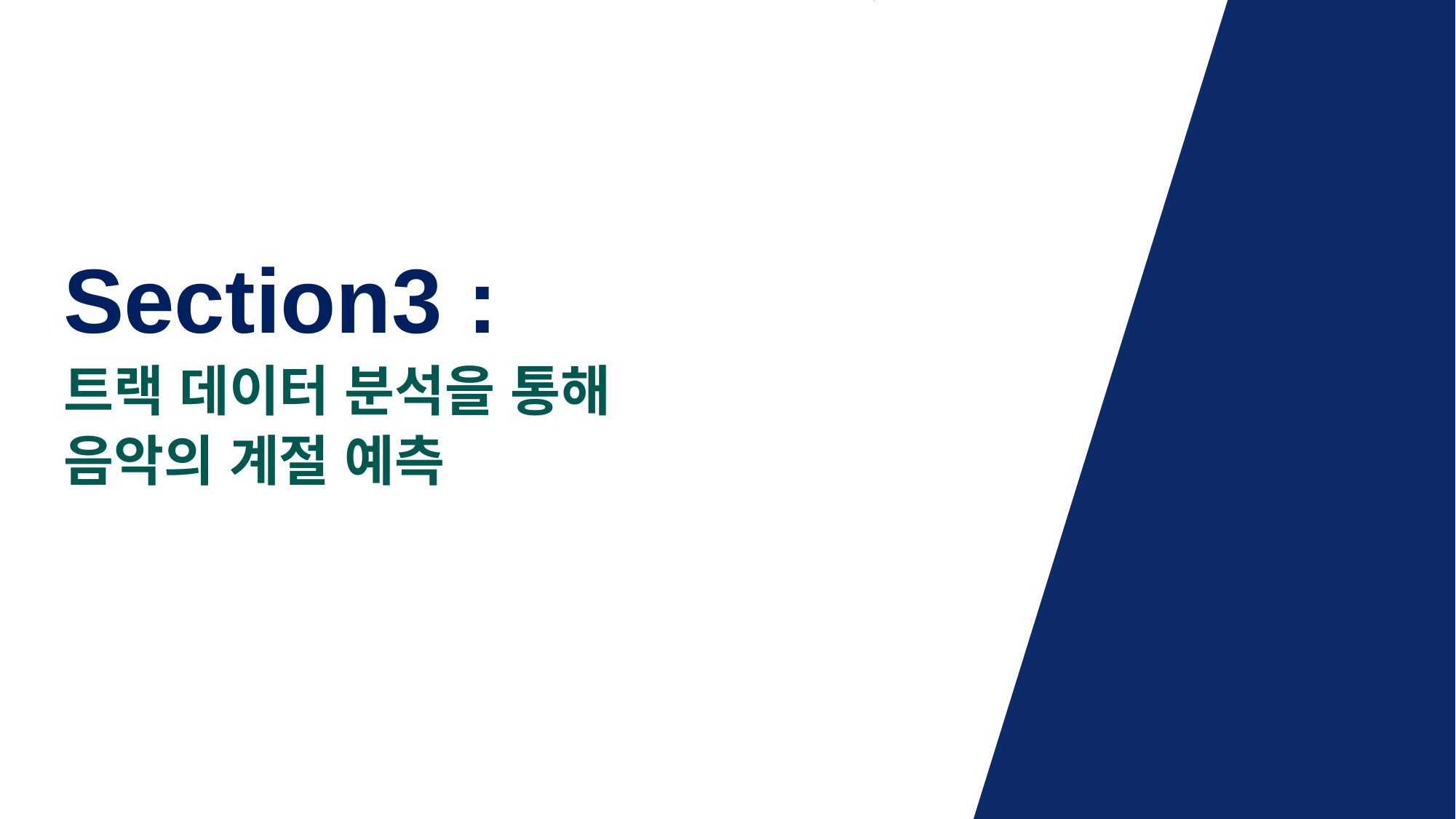

Section3 :
트랙 데이터 분석을 통해
음악의 계절 예측
AI 15기 임철민